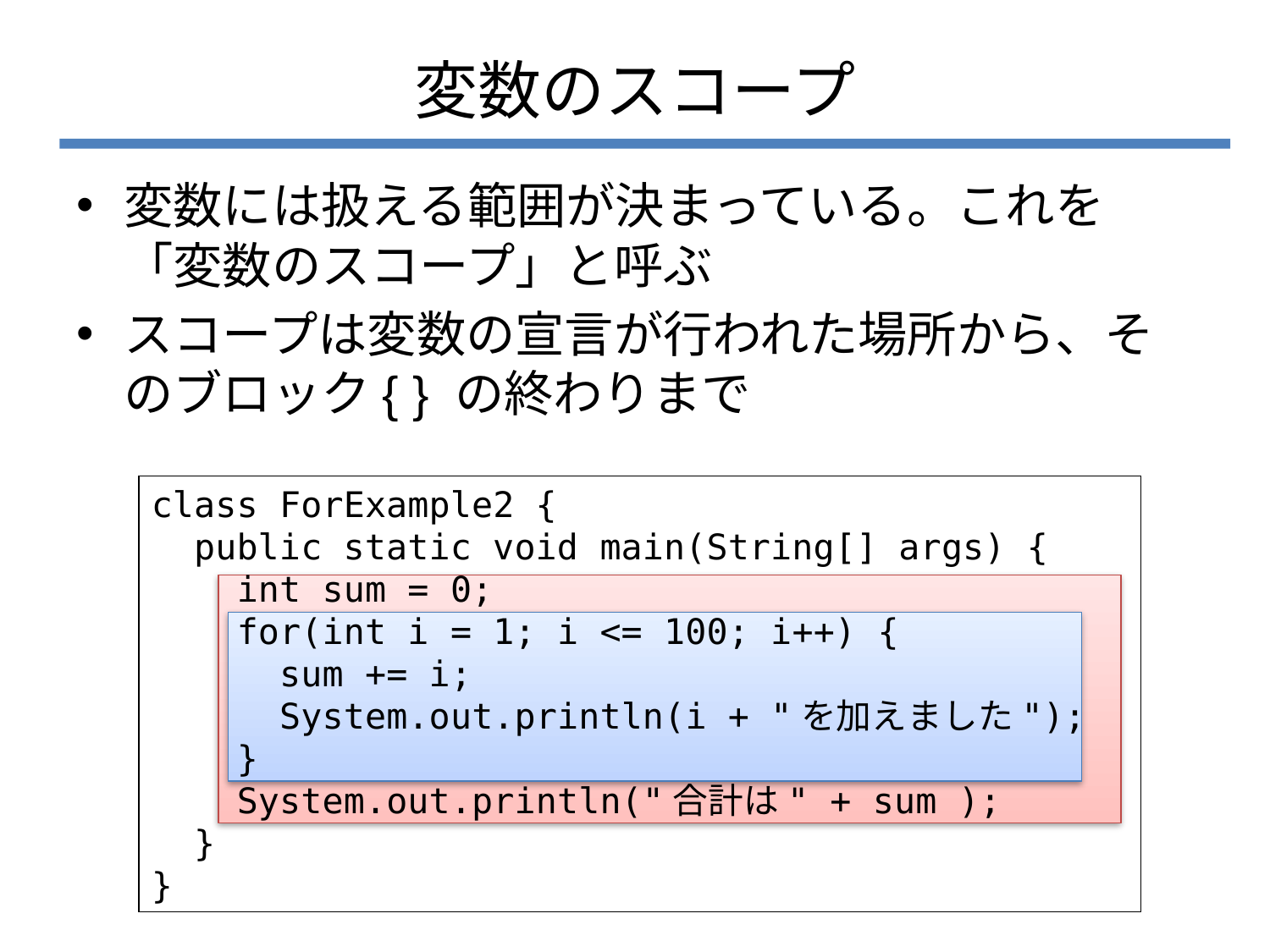

# 変数のスコープ
変数には扱える範囲が決まっている。これを「変数のスコープ」と呼ぶ
スコープは変数の宣言が行われた場所から、そのブロック{ } の終わりまで
class ForExample2 {
  public static void main(String[] args) {
    int sum = 0;
    for(int i = 1; i <= 100; i++) {
      sum += i;
      System.out.println(i + "を加えました");
    }
    System.out.println("合計は" + sum );
  }
}